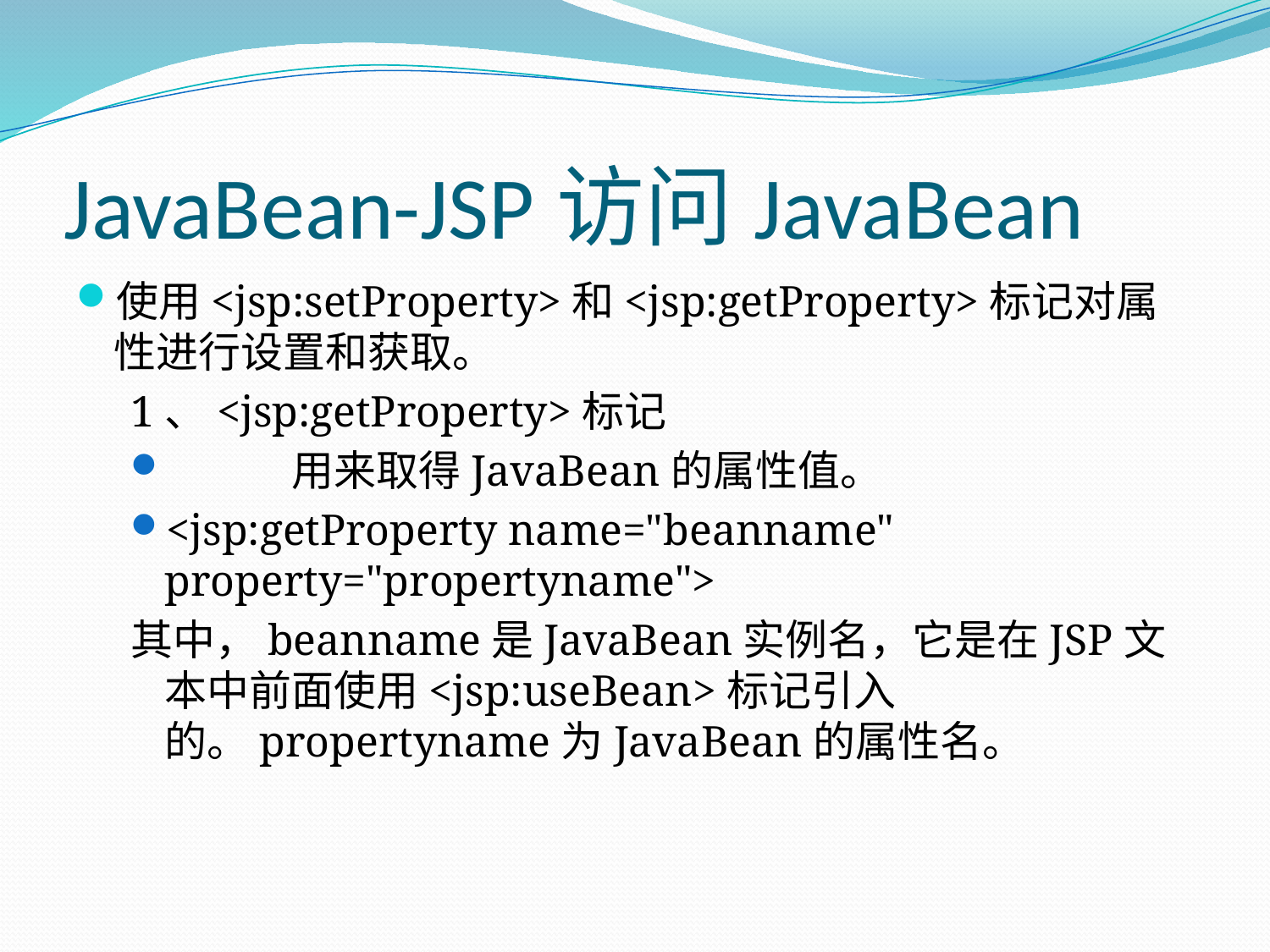

# JavaBean-JSP访问JavaBean
使用<jsp:setProperty>和<jsp:getProperty>标记对属性进行设置和获取。
1、<jsp:getProperty>标记
	用来取得JavaBean的属性值。
<jsp:getProperty name="beanname" property="propertyname">
其中，beanname是JavaBean实例名，它是在JSP文本中前面使用<jsp:useBean>标记引入的。propertyname为JavaBean的属性名。